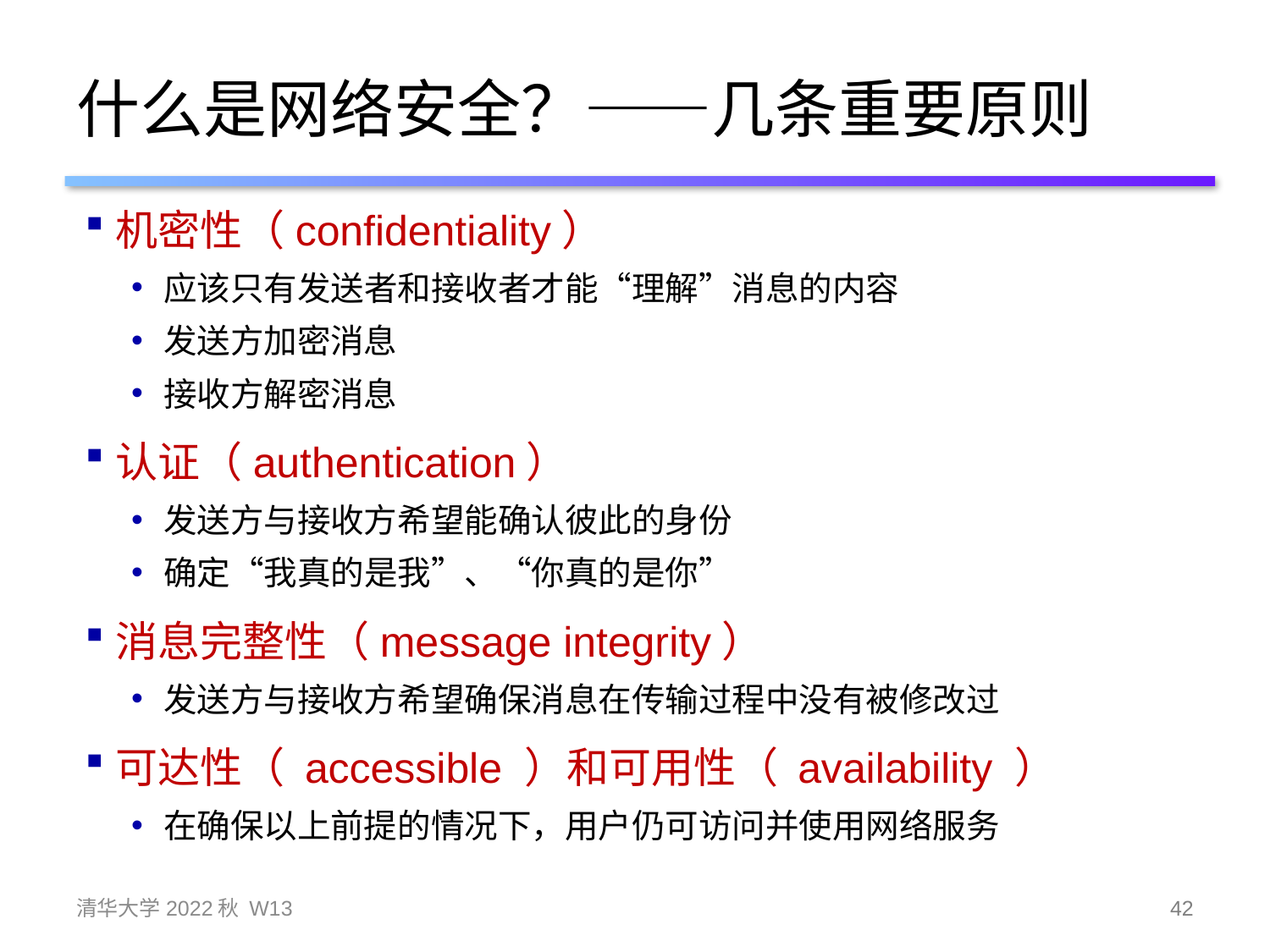

# 什么是网络安全？——几条重要原则
机密性（confidentiality）
应该只有发送者和接收者才能“理解”消息的内容
发送方加密消息
接收方解密消息
认证（authentication）
发送方与接收方希望能确认彼此的身份
确定“我真的是我”、“你真的是你”
消息完整性（message integrity）
发送方与接收方希望确保消息在传输过程中没有被修改过
可达性（ accessible ）和可用性（ availability ）
在确保以上前提的情况下，用户仍可访问并使用网络服务
清华大学2022秋 W13
42